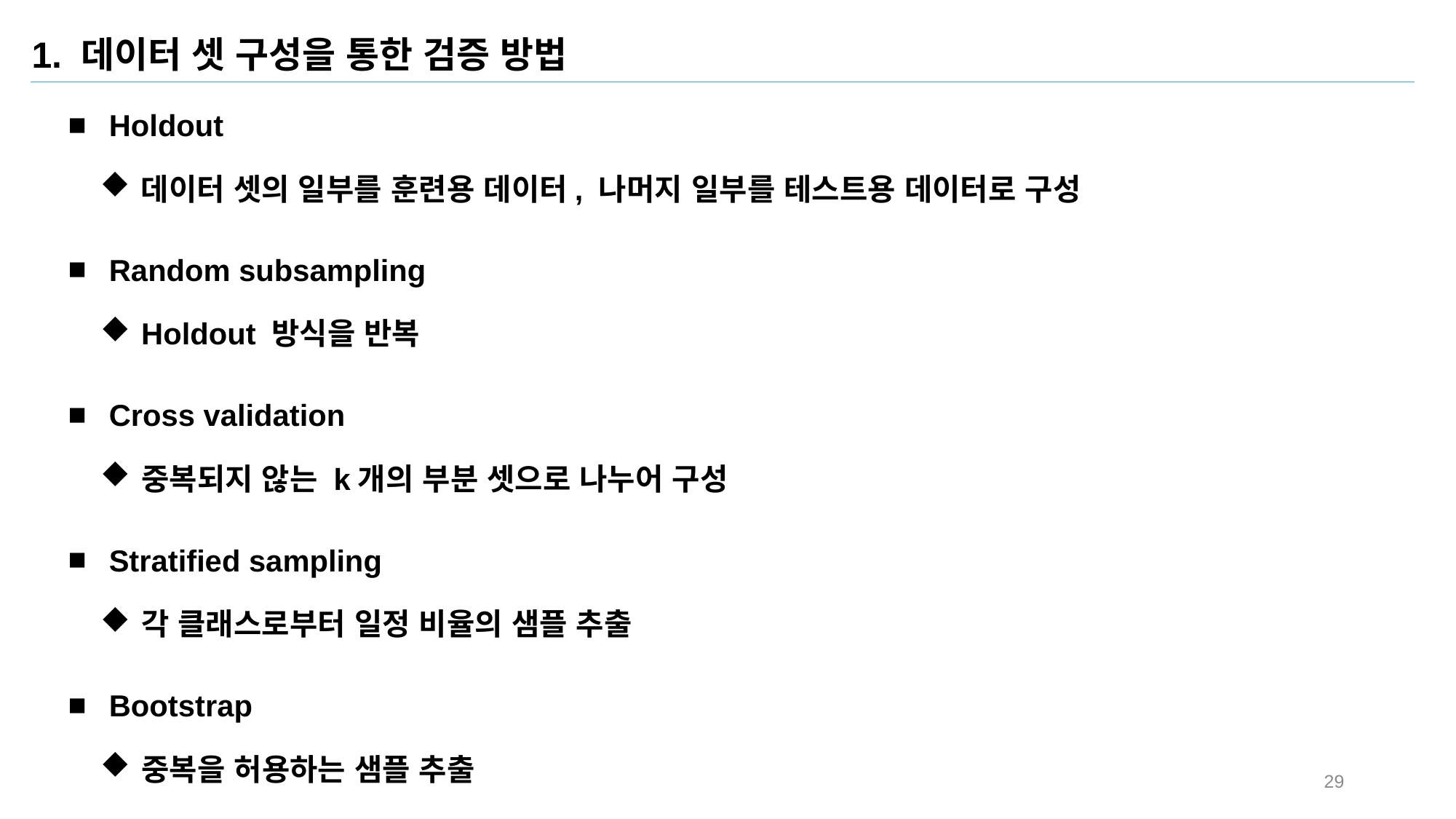

1. 데이터 셋 구성을 통한 검증 방법
Holdout
데이터 셋의 일부를 훈련용 데이터, 나머지 일부를 테스트용 데이터로 구성
Random subsampling
Holdout 방식을 반복
Cross validation
중복되지 않는 k개의 부분 셋으로 나누어 구성
Stratified sampling
각 클래스로부터 일정 비율의 샘플 추출
Bootstrap
중복을 허용하는 샘플 추출
29